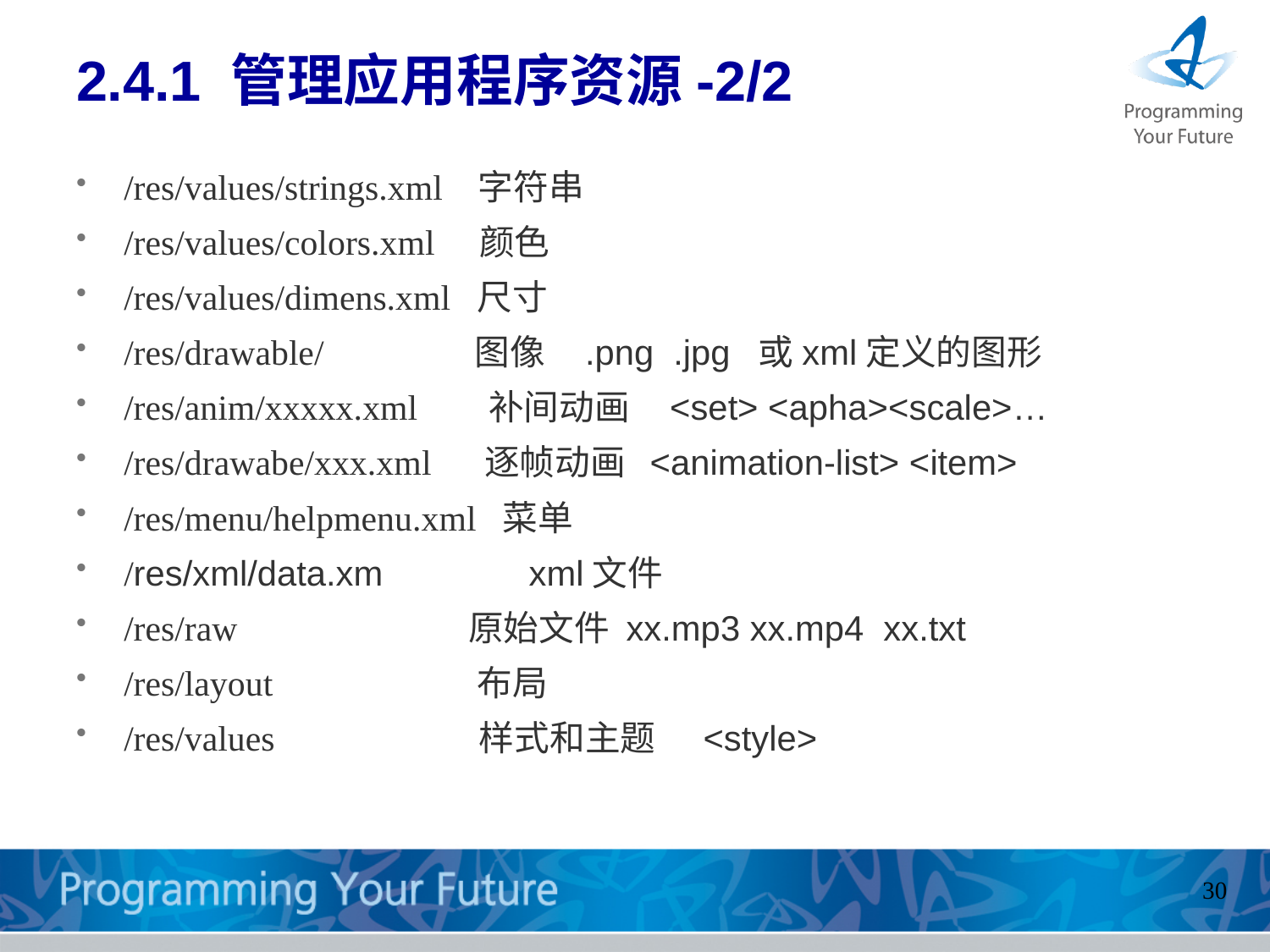

# 2.4.1 管理应用程序资源-2/2
/res/values/strings.xml   字符串
/res/values/colors.xml    颜色
/res/values/dimens.xml  尺寸
/res/drawable/                图像    .png  .jpg  或xml定义的图形
/res/anim/xxxxx.xml       补间动画    <set> <apha><scale>…
/res/drawabe/xxx.xml     逐帧动画  <animation-list> <item>
/res/menu/helpmenu.xml  菜单
/res/xml/data.xm               xml文件
/res/raw                         原始文件 xx.mp3 xx.mp4  xx.txt
/res/layout                      布局
/res/values                      样式和主题     <style>